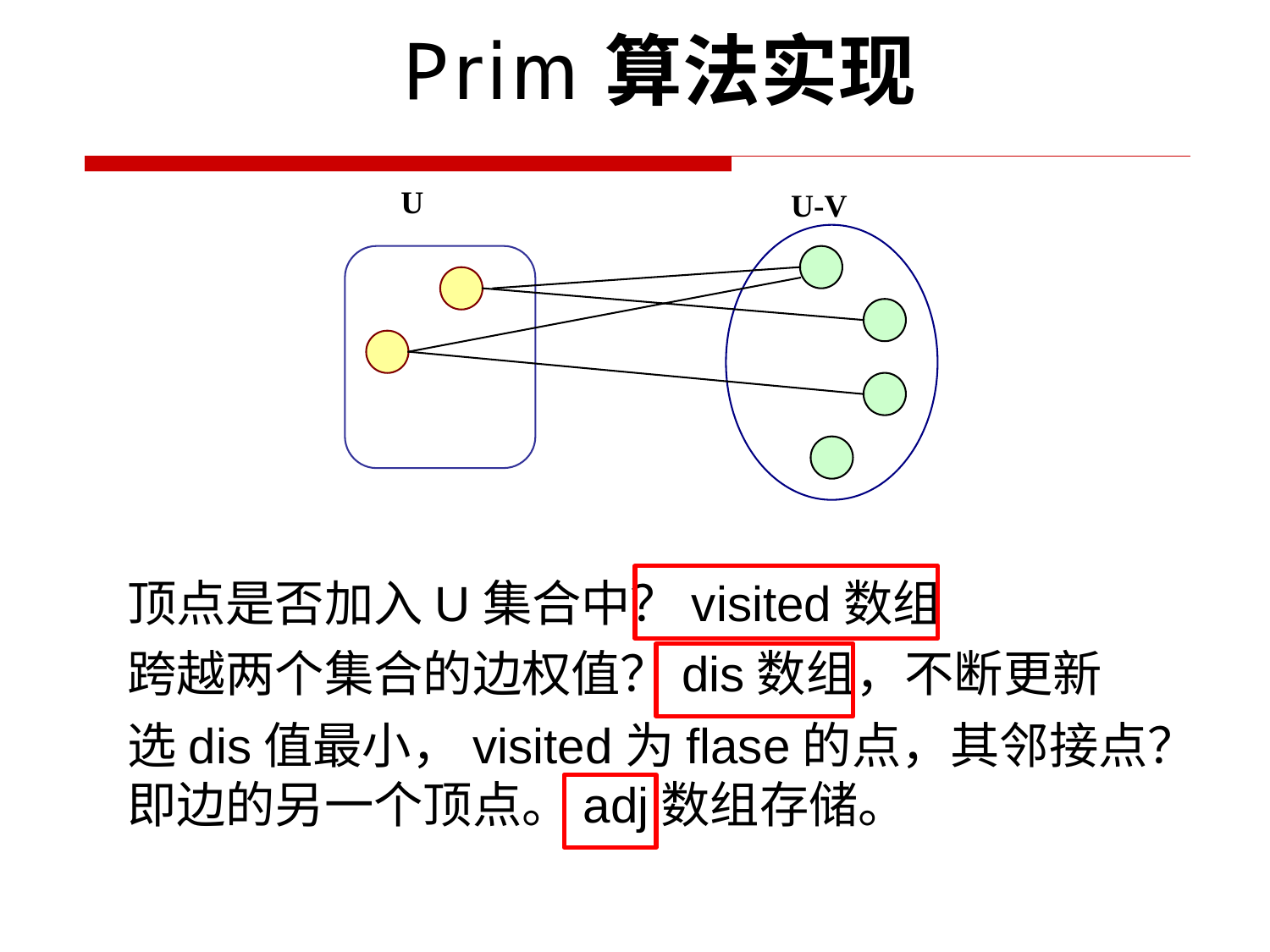

Prim算法实现
U
U-V

顶点是否加入U集合中？visited数组

跨越两个集合的边权值？dis数组，不断更新

选dis值最小，visited为flase的点，其邻接点？即边的另一个顶点。adj数组存储。